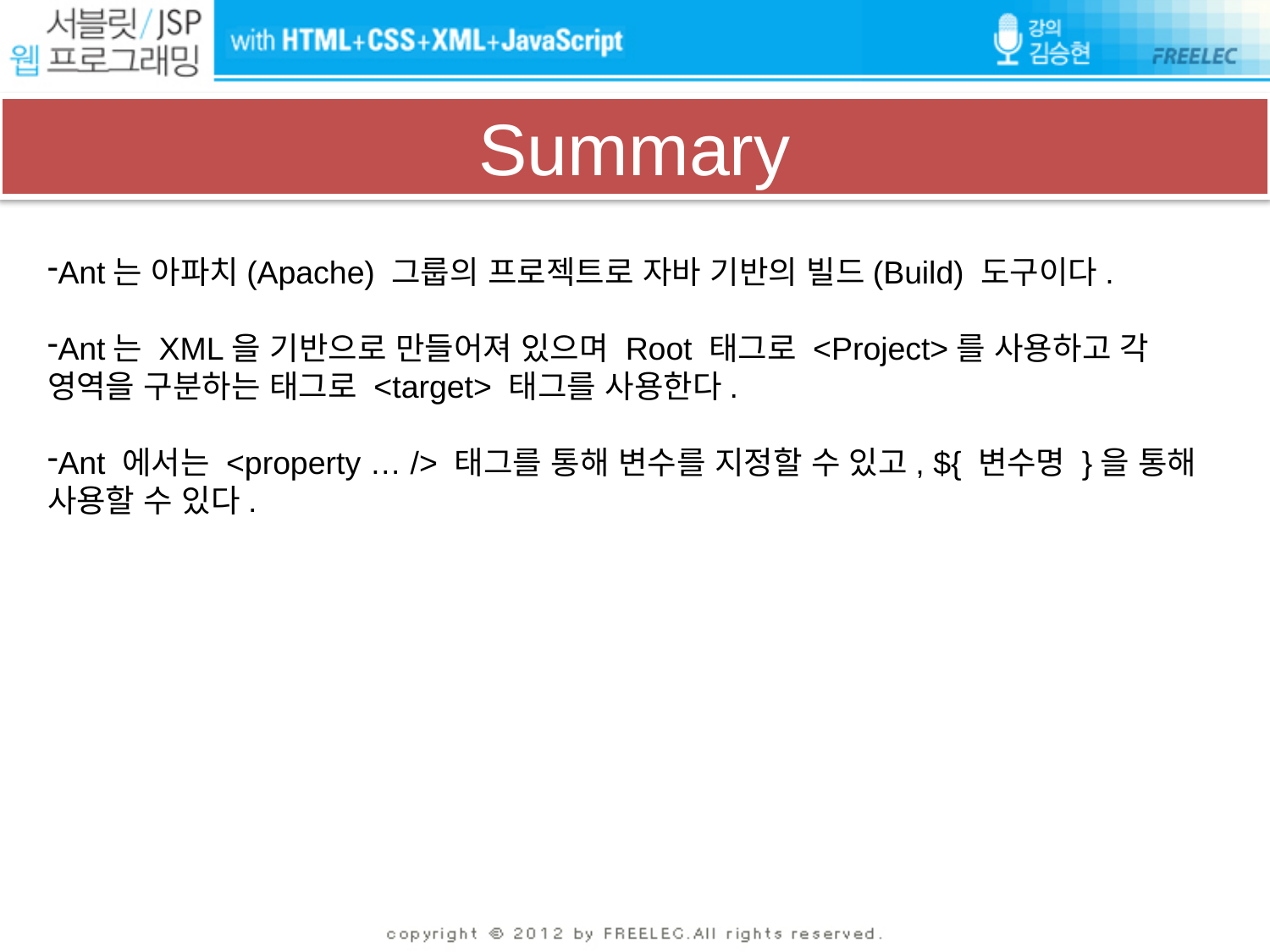

# Summary
Ant는 아파치(Apache) 그룹의 프로젝트로 자바 기반의 빌드(Build) 도구이다.

Ant는 XML을 기반으로 만들어져 있으며 Root 태그로 <Project>를 사용하고 각 영역을 구분하는 태그로 <target> 태그를 사용한다.

Ant 에서는 <property … /> 태그를 통해 변수를 지정할 수 있고, ${ 변수명 }을 통해 사용할 수 있다.